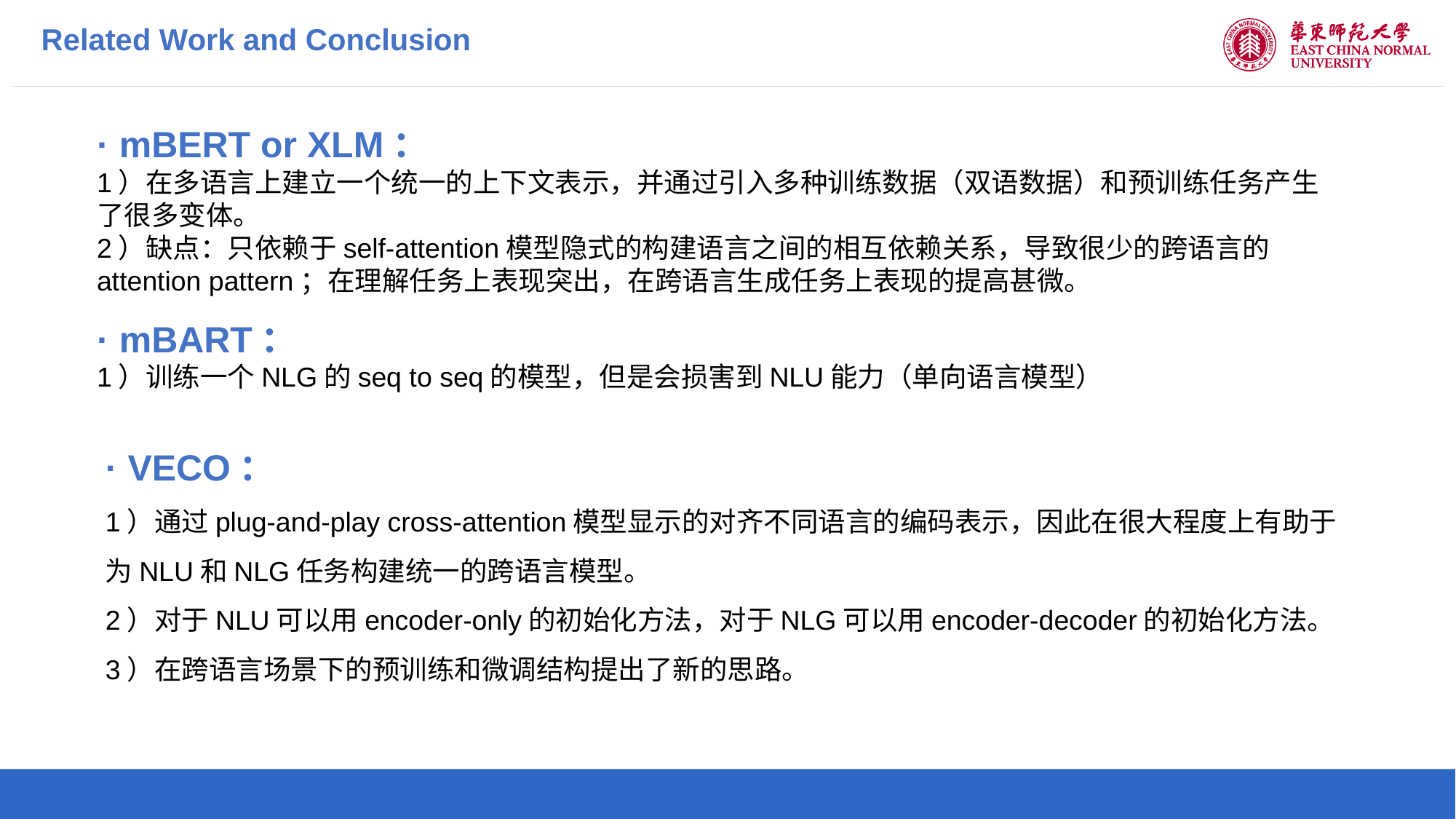

Related Work and Conclusion
· mBERT or XLM：
1）在多语言上建立一个统一的上下文表示，并通过引入多种训练数据（双语数据）和预训练任务产生了很多变体。
2）缺点：只依赖于self-attention模型隐式的构建语言之间的相互依赖关系，导致很少的跨语言的attention pattern；在理解任务上表现突出，在跨语言生成任务上表现的提高甚微。
· mBART：
1）训练一个NLG的seq to seq的模型，但是会损害到NLU能力（单向语言模型）
· VECO：
1）通过plug-and-play cross-attention模型显示的对齐不同语言的编码表示，因此在很大程度上有助于为NLU和NLG任务构建统一的跨语言模型。
2）对于NLU可以用encoder-only的初始化方法，对于NLG可以用encoder-decoder的初始化方法。
3）在跨语言场景下的预训练和微调结构提出了新的思路。